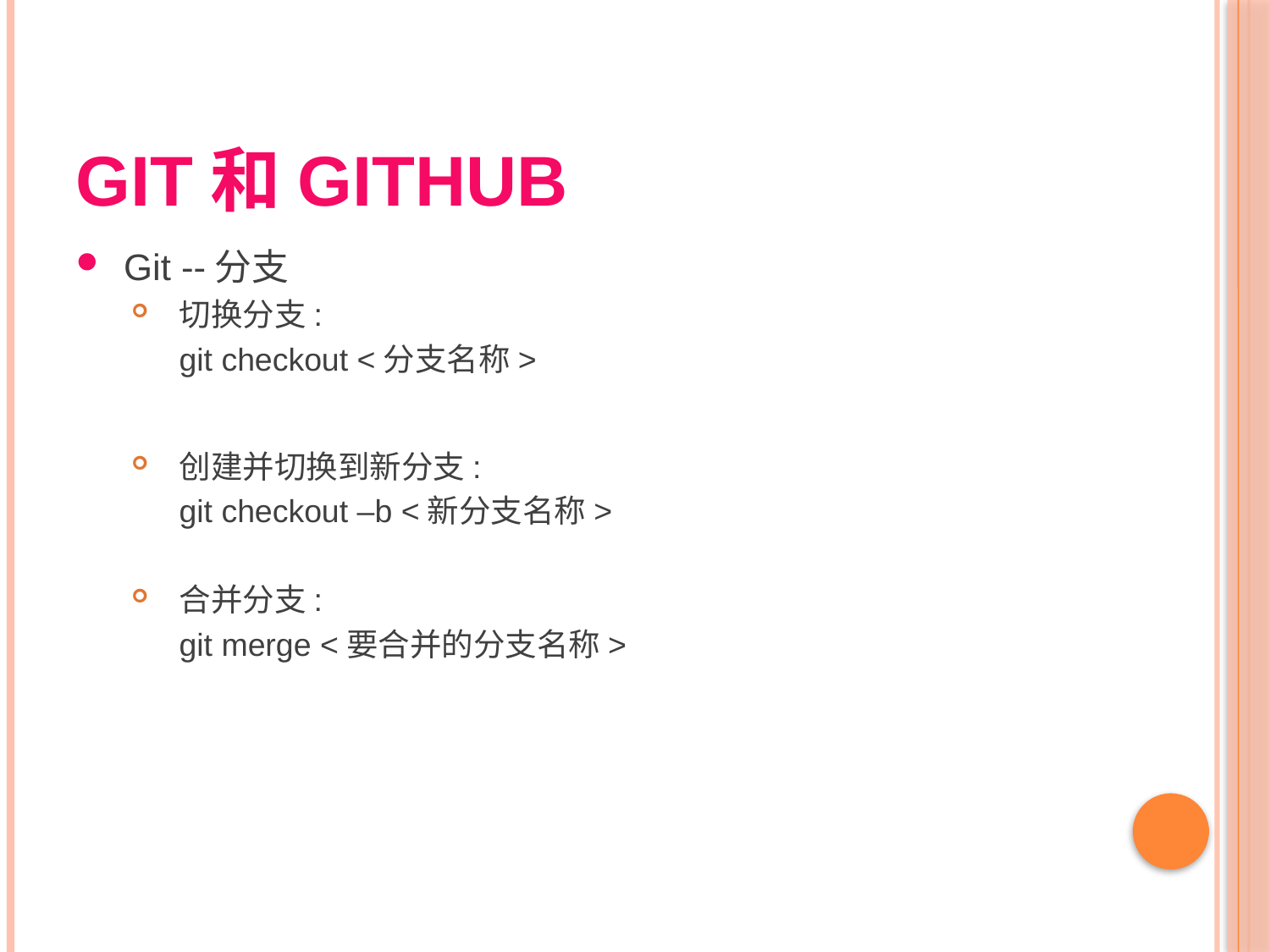

# git和github
Git --分支
切换分支:
	git checkout <分支名称>

创建并切换到新分支:
	git checkout –b <新分支名称>

合并分支:
	git merge <要合并的分支名称>